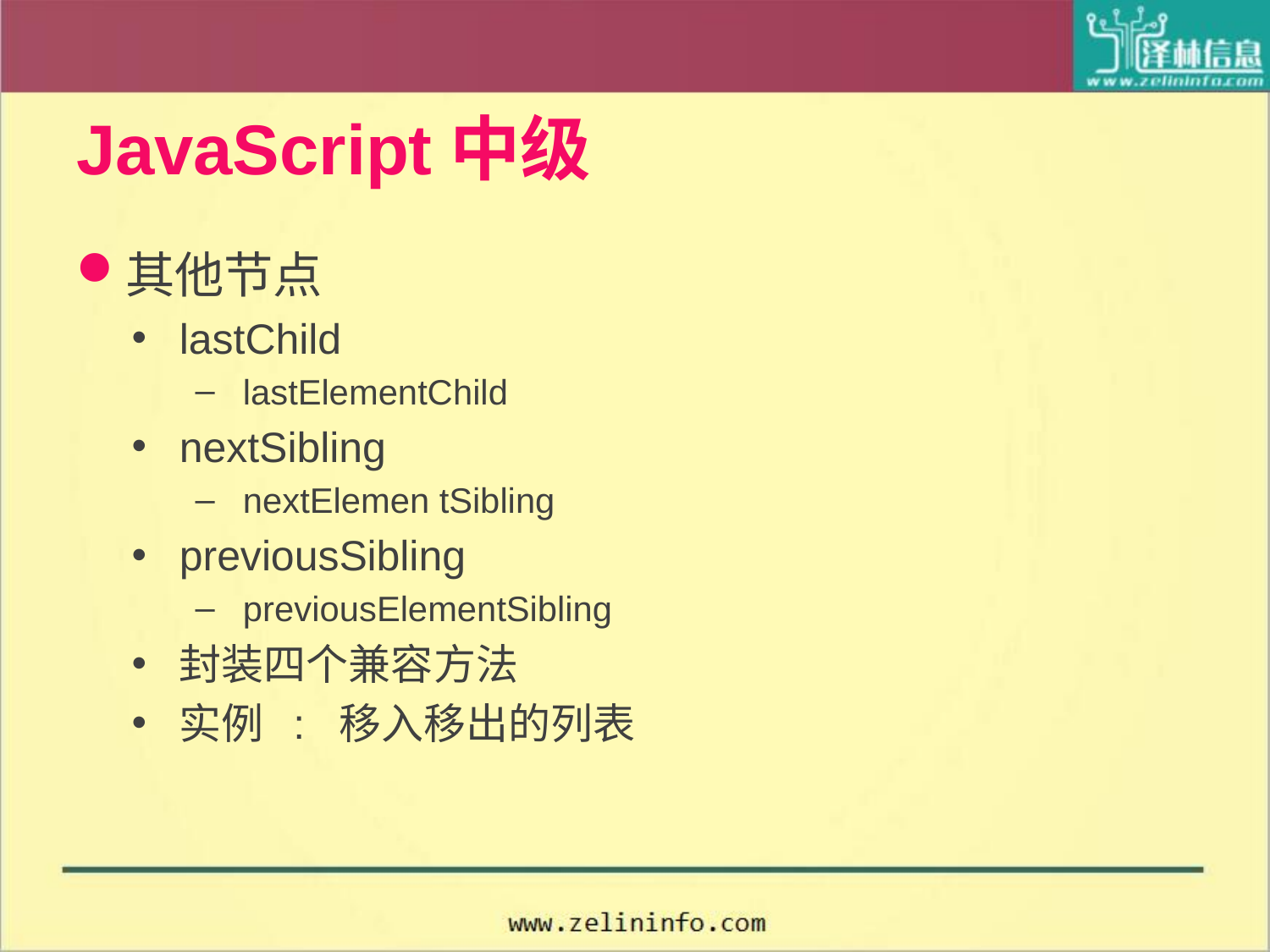

# JavaScript中级
其他节点
lastChild
lastElementChild
nextSibling
nextElemen tSibling
previousSibling
previousElementSibling
封装四个兼容方法
实例  :  移入移出的列表